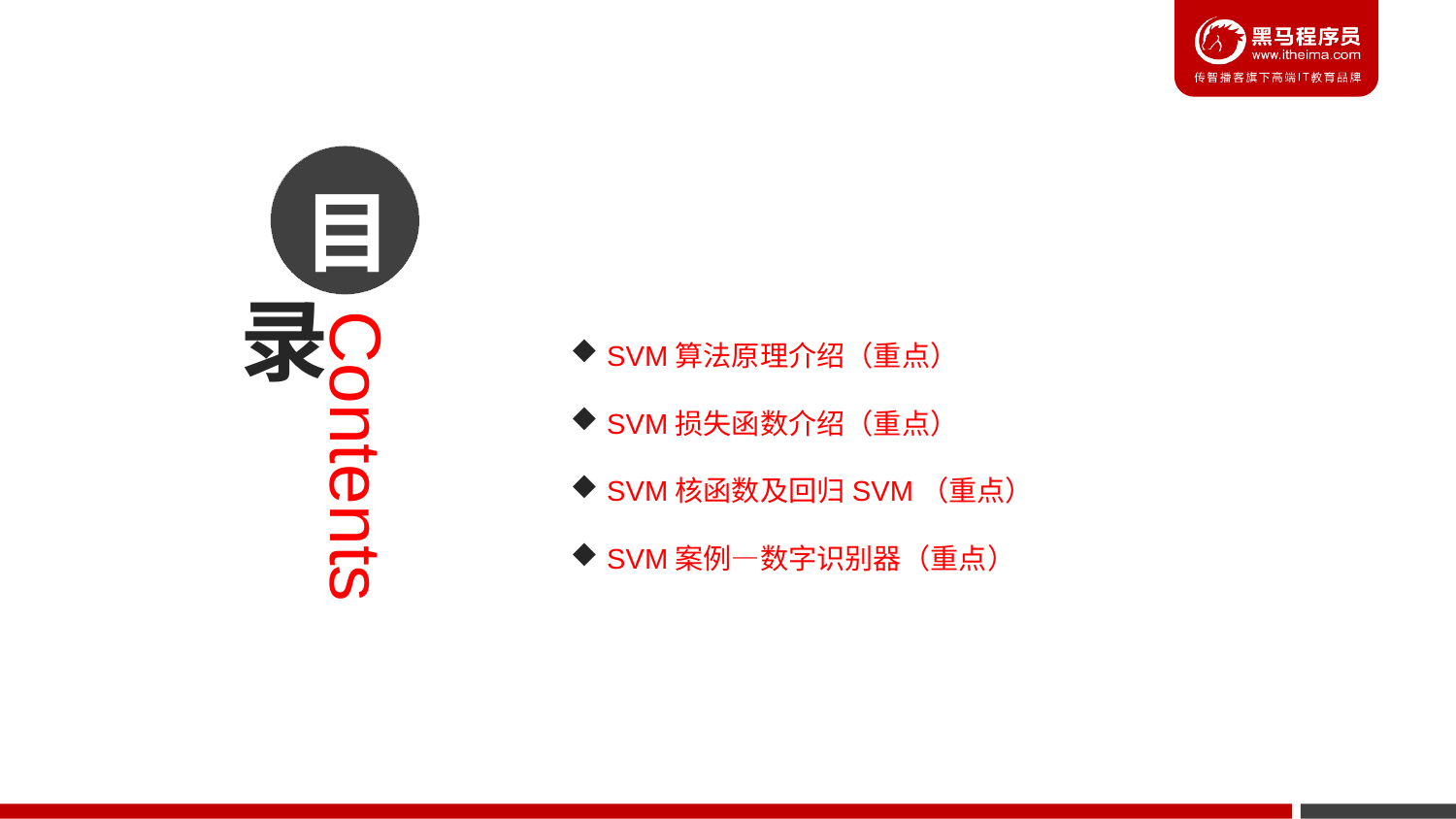

目
录
 SVM算法原理介绍（重点）
 SVM损失函数介绍（重点）
 SVM核函数及回归SVM（重点）
 SVM案例—数字识别器（重点）
Contents